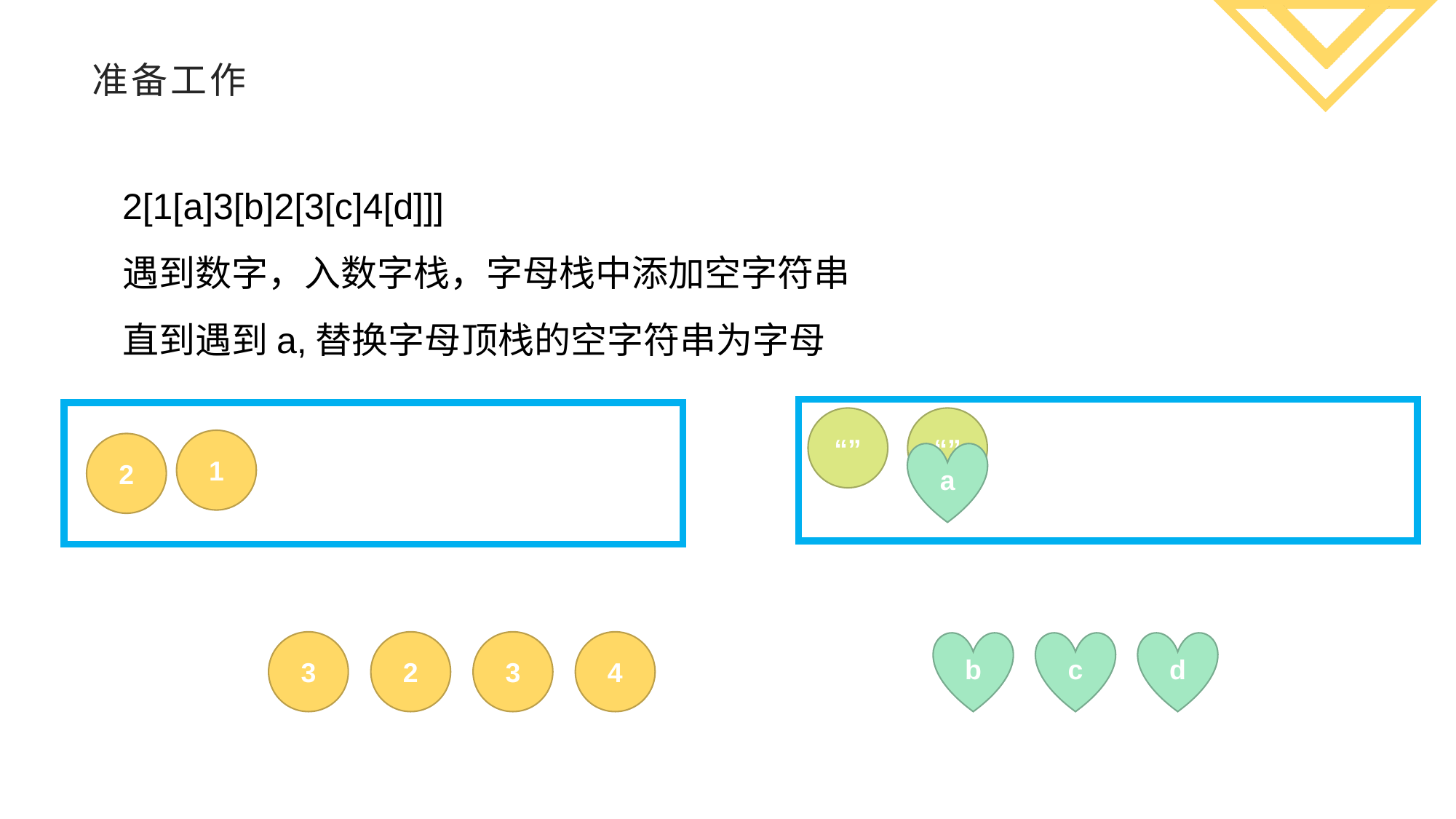

# 准备工作
2[1[a]3[b]2[3[c]4[d]]]
遇到数字，入数字栈，字母栈中添加空字符串
直到遇到a,替换字母顶栈的空字符串为字母

“”
“”
1
2
a
3
2
3
4
b
c
d